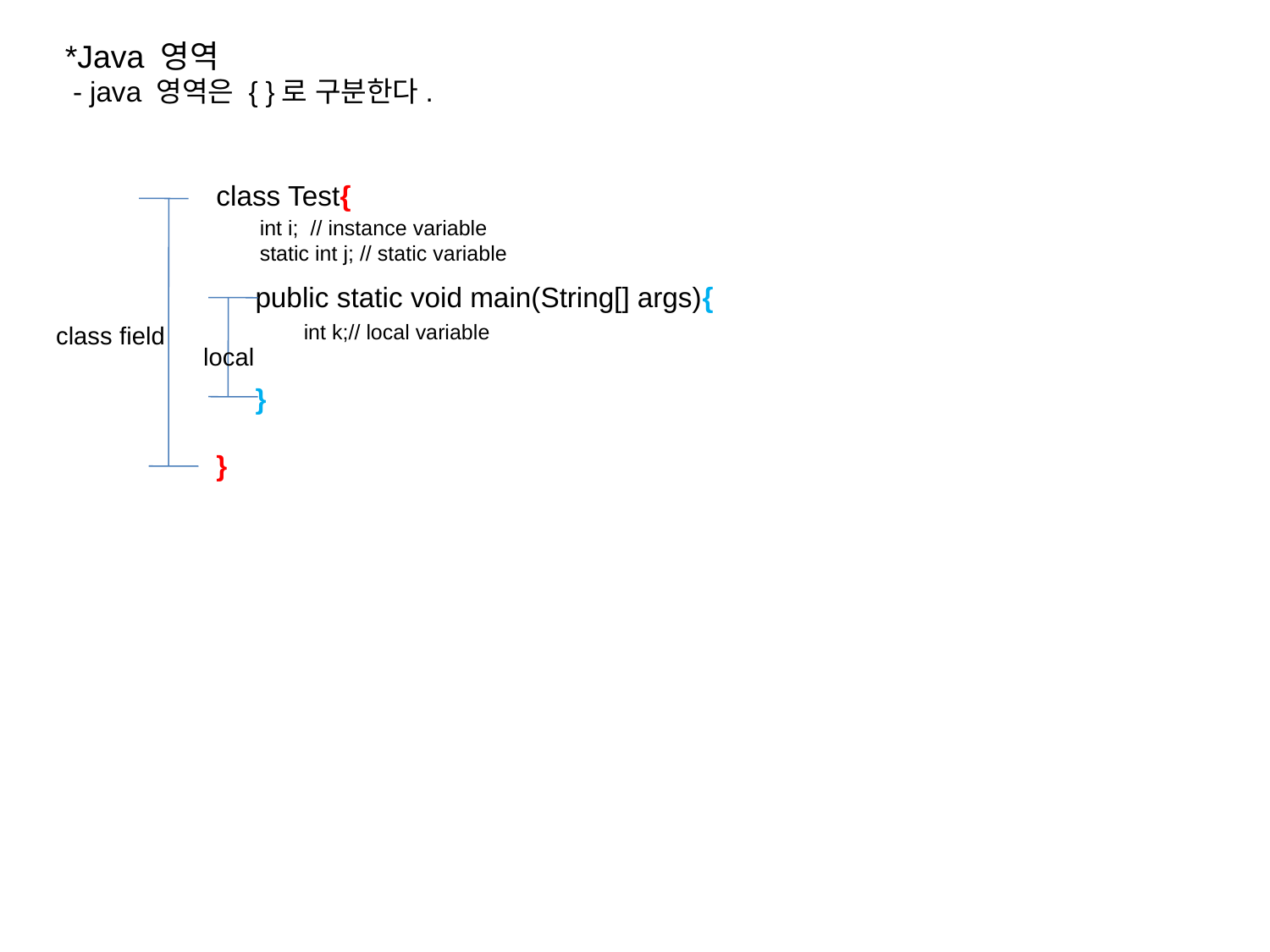

*Java 영역
 - java 영역은 { }로 구분한다.
class Test{

     public static void main(String[] args){

     }

}
int i;  // instance variable
static int j; // static variable
int k;// local variable
class field
local